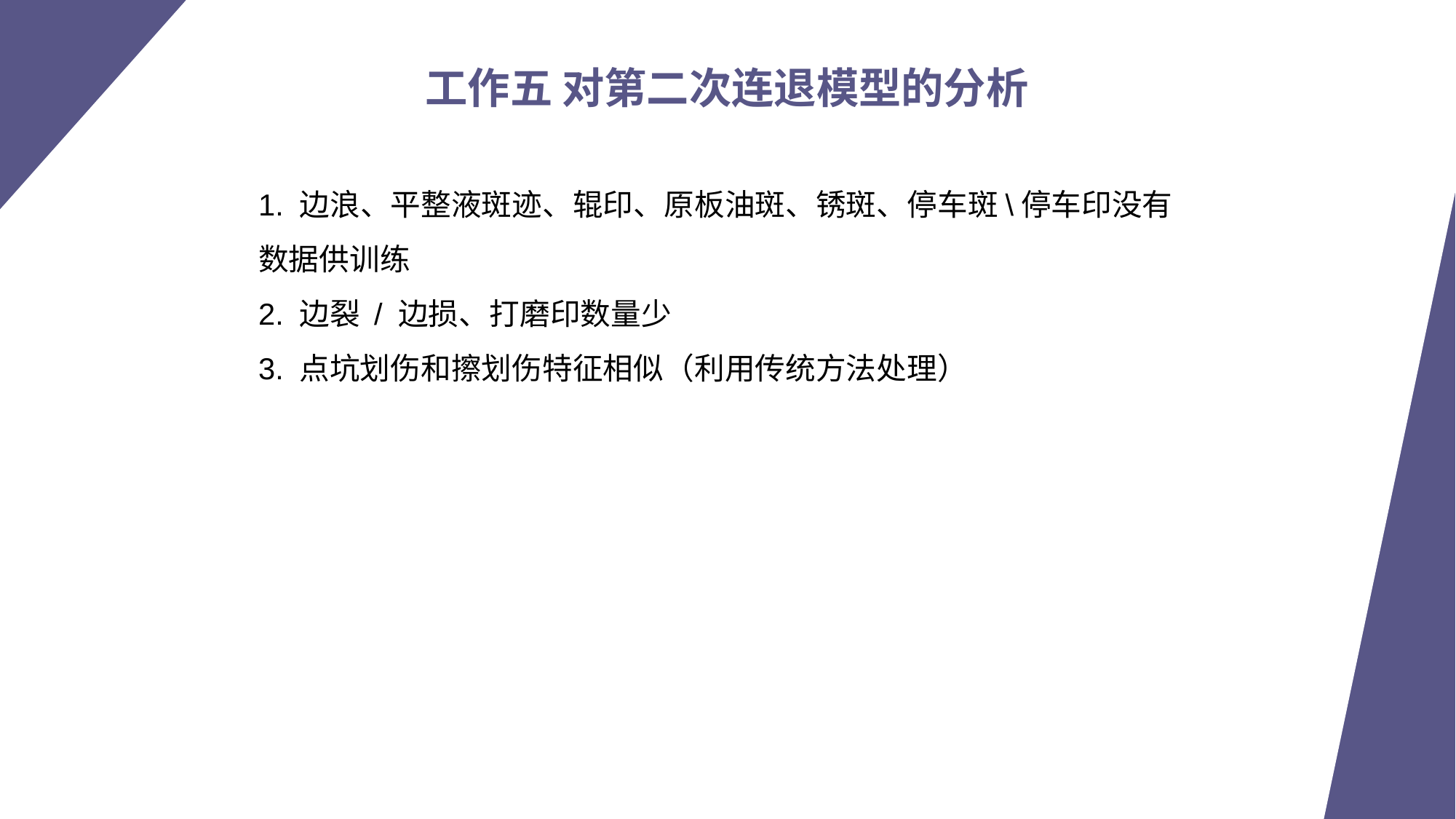

工作五 对第二次连退模型的分析
1. 边浪、平整液斑迹、辊印、原板油斑、锈斑、停车斑\停车印没有数据供训练
2. 边裂 / 边损、打磨印数量少
3. 点坑划伤和擦划伤特征相似（利用传统方法处理）